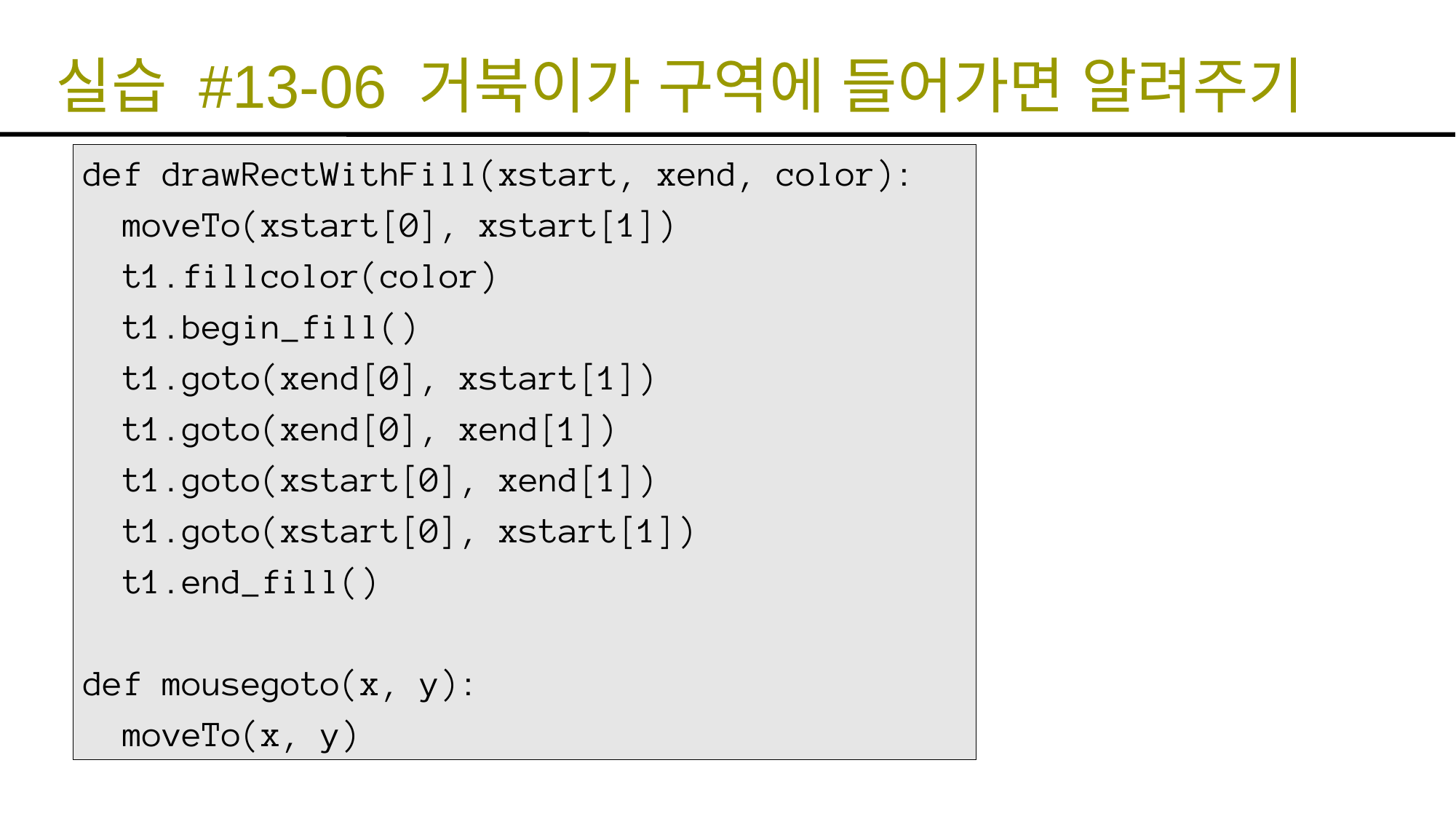

실습 #13-06 거북이가 구역에 들어가면 알려주기
def drawRectWithFill(xstart, xend, color):
  moveTo(xstart[0], xstart[1])
  t1.fillcolor(color)
  t1.begin_fill()
  t1.goto(xend[0], xstart[1])
  t1.goto(xend[0], xend[1])
  t1.goto(xstart[0], xend[1])
  t1.goto(xstart[0], xstart[1])
  t1.end_fill()

def mousegoto(x, y):
  moveTo(x, y)